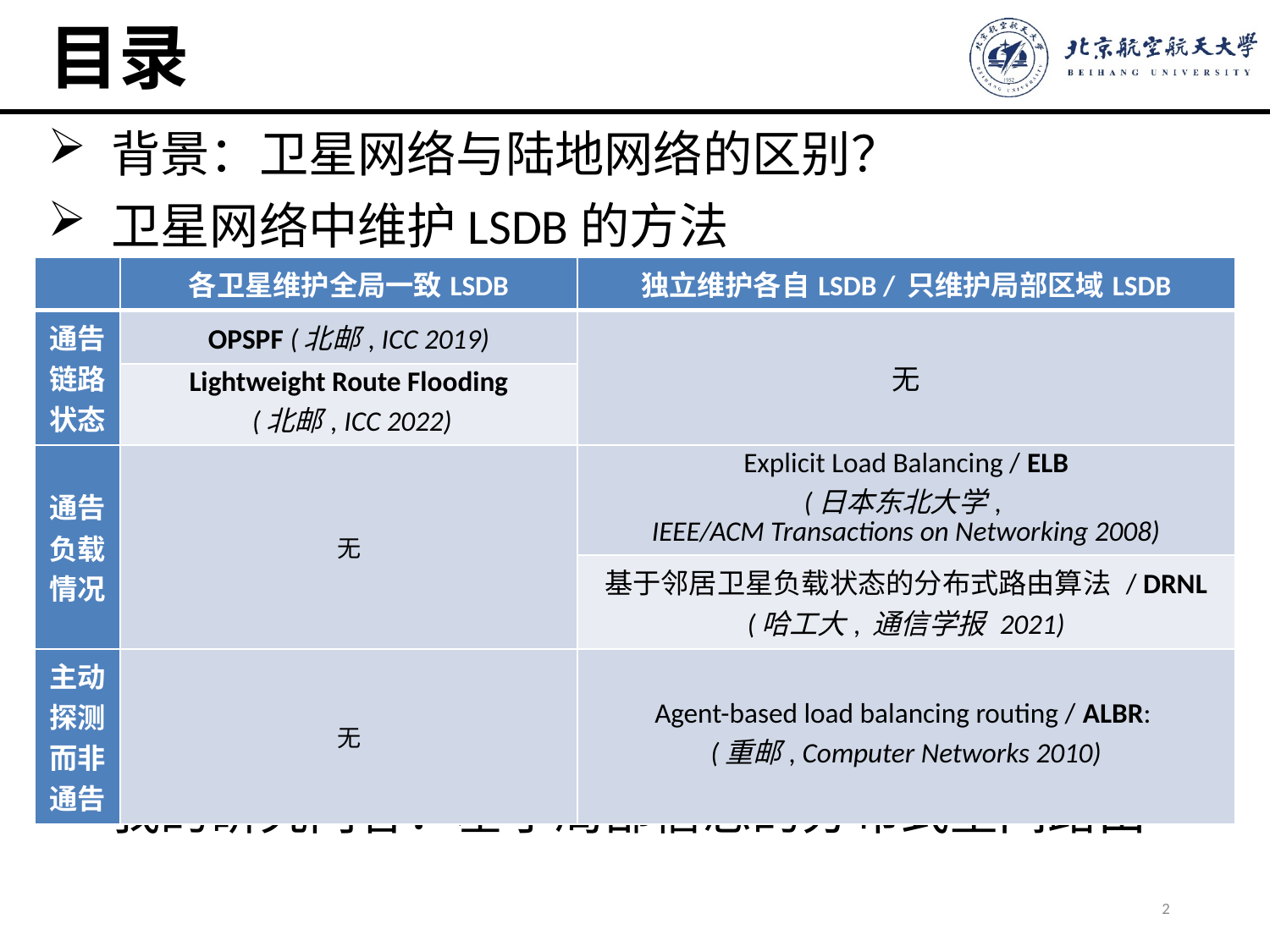

# 目录
背景：卫星网络与陆地网络的区别？
卫星网络中维护LSDB的方法

我的研究内容：基于局部信息的分布式星间路由
|  | 各卫星维护全局一致LSDB | 独立维护各自LSDB / 只维护局部区域LSDB |
| --- | --- | --- |
| 通告 链路状态 | OPSPF (北邮, ICC 2019) | 无 |
|  | Lightweight Route Flooding (北邮, ICC 2022) |  |
| 通告 负载情况 | 无 | Explicit Load Balancing / ELB (日本东北大学, IEEE/ACM Transactions on Networking 2008) |
| 缓存队列长度 变化时通告 |  | 基于邻居卫星负载状态的分布式路由算法 / DRNL (哈工大, 通信学报 2021) |
| 主动探测而非通告 | 无 | Agent-based load balancing routing / ALBR: (重邮, Computer Networks 2010) |
2